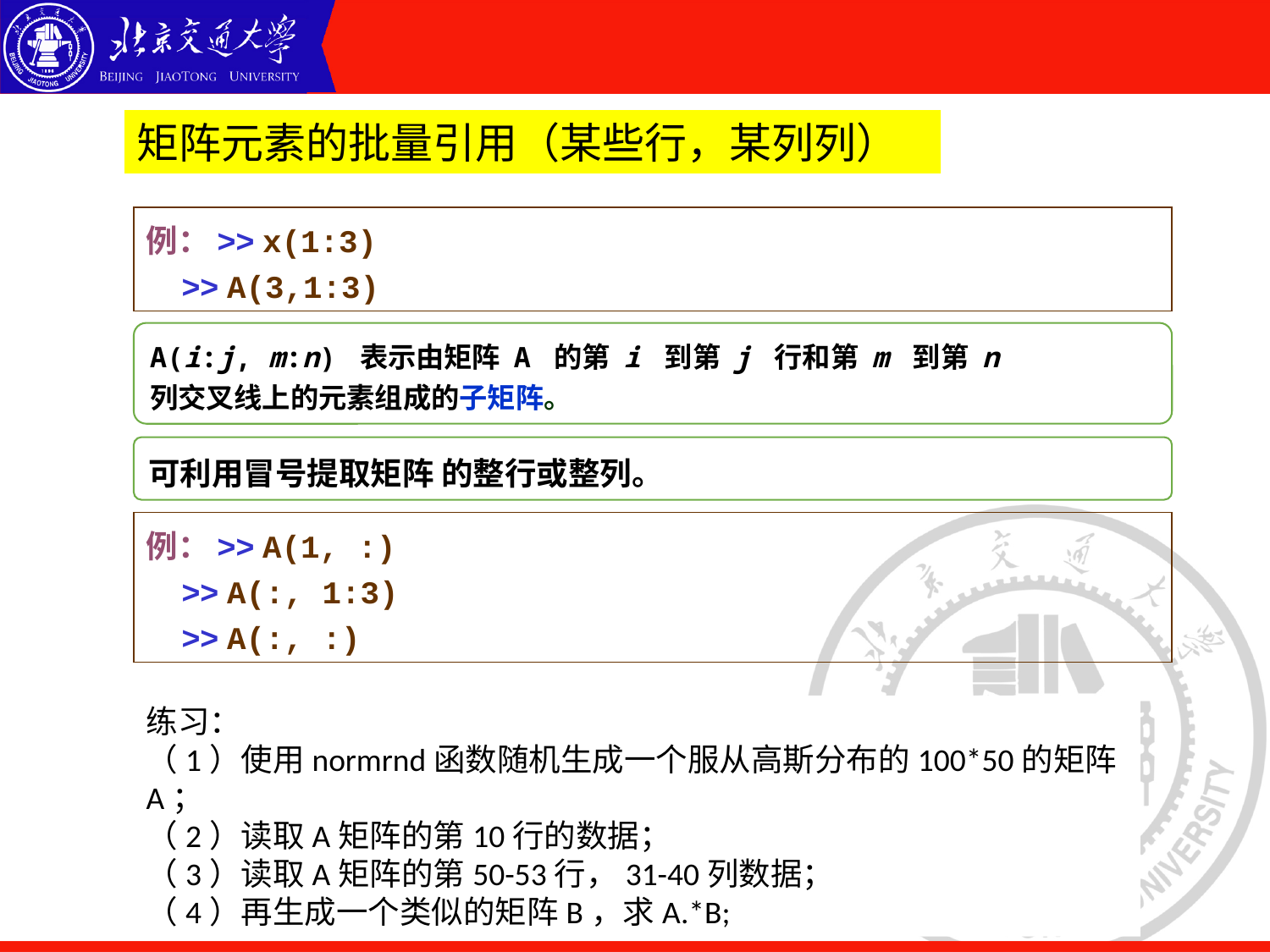

矩阵元素的批量引用（某些行，某列列）
例：>> x(1:3)
    >> A(3,1:3)
A(i:j, m:n) 表示由矩阵 A 的第 i 到第 j 行和第 m 到第 n
列交叉线上的元素组成的子矩阵。
可利用冒号提取矩阵 的整行或整列。
例：>> A(1, :)
    >> A(:, 1:3)
    >> A(:, :)
练习：
（1）使用normrnd函数随机生成一个服从高斯分布的100*50的矩阵A；
（2）读取A矩阵的第10行的数据；
（3）读取A矩阵的第50-53行，31-40列数据；
（4）再生成一个类似的矩阵B，求A.*B;